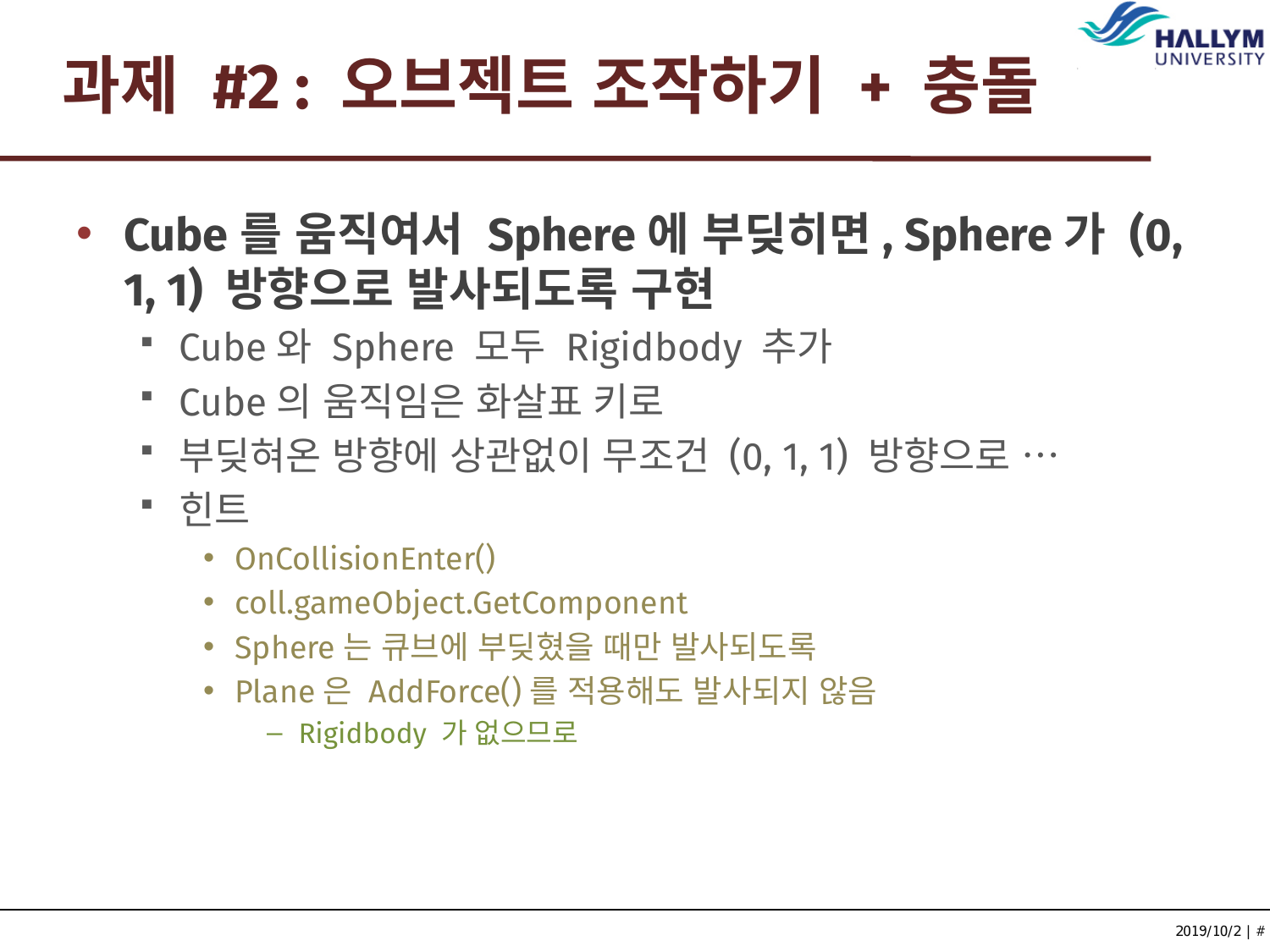

# 과제 #2 : 오브젝트 조작하기 + 충돌
Cube를 움직여서 Sphere에 부딪히면, Sphere가 (0, 1, 1) 방향으로 발사되도록 구현
Cube와 Sphere 모두 Rigidbody 추가
Cube의 움직임은 화살표 키로
부딪혀온 방향에 상관없이 무조건 (0, 1, 1) 방향으로 …
힌트
OnCollisionEnter()
coll.gameObject.GetComponent
Sphere는 큐브에 부딪혔을 때만 발사되도록
Plane은 AddForce()를 적용해도 발사되지 않음
Rigidbody 가 없으므로